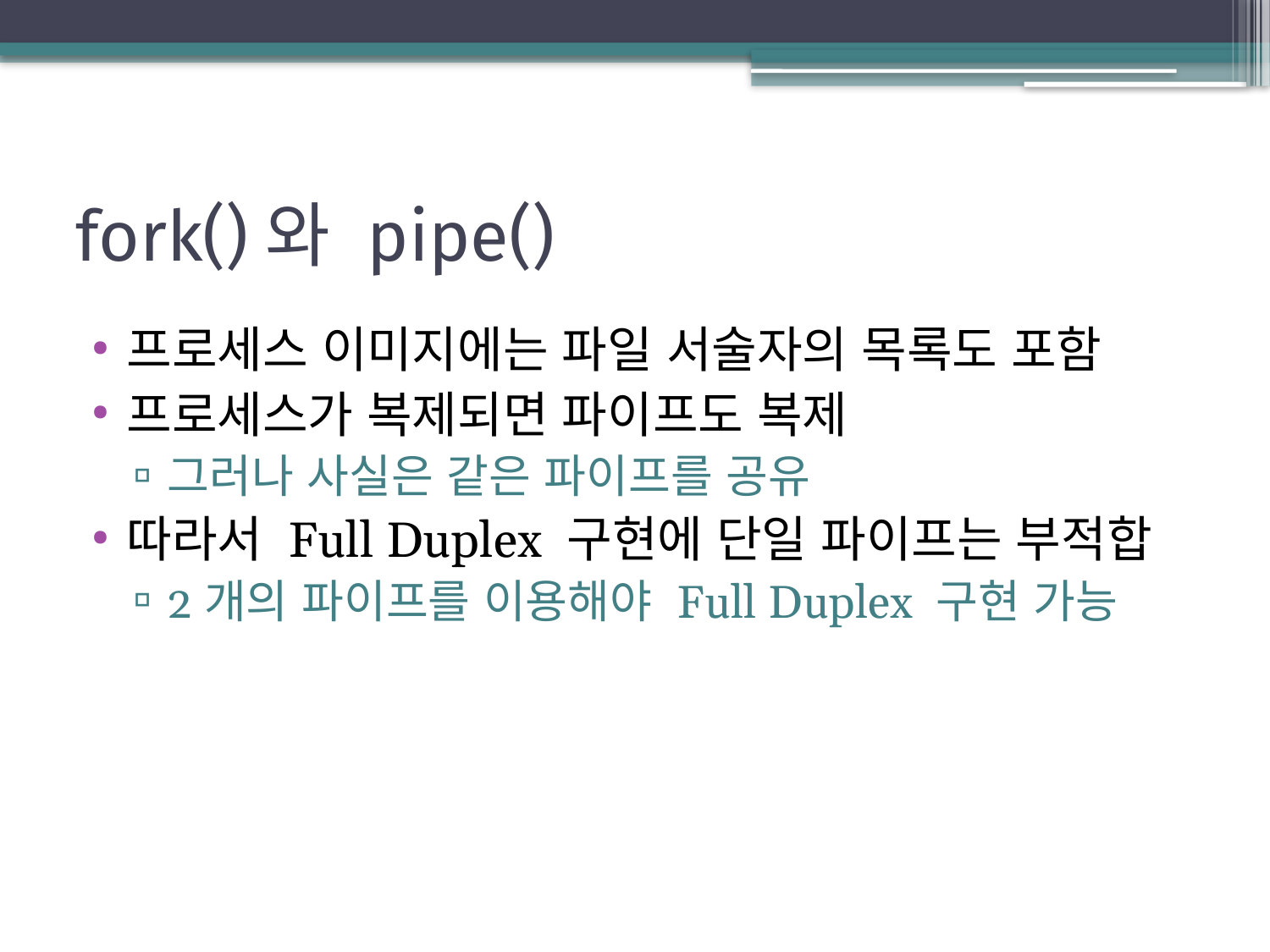

# fork()와 pipe()
프로세스 이미지에는 파일 서술자의 목록도 포함
프로세스가 복제되면 파이프도 복제
그러나 사실은 같은 파이프를 공유
따라서 Full Duplex 구현에 단일 파이프는 부적합
2개의 파이프를 이용해야 Full Duplex 구현 가능